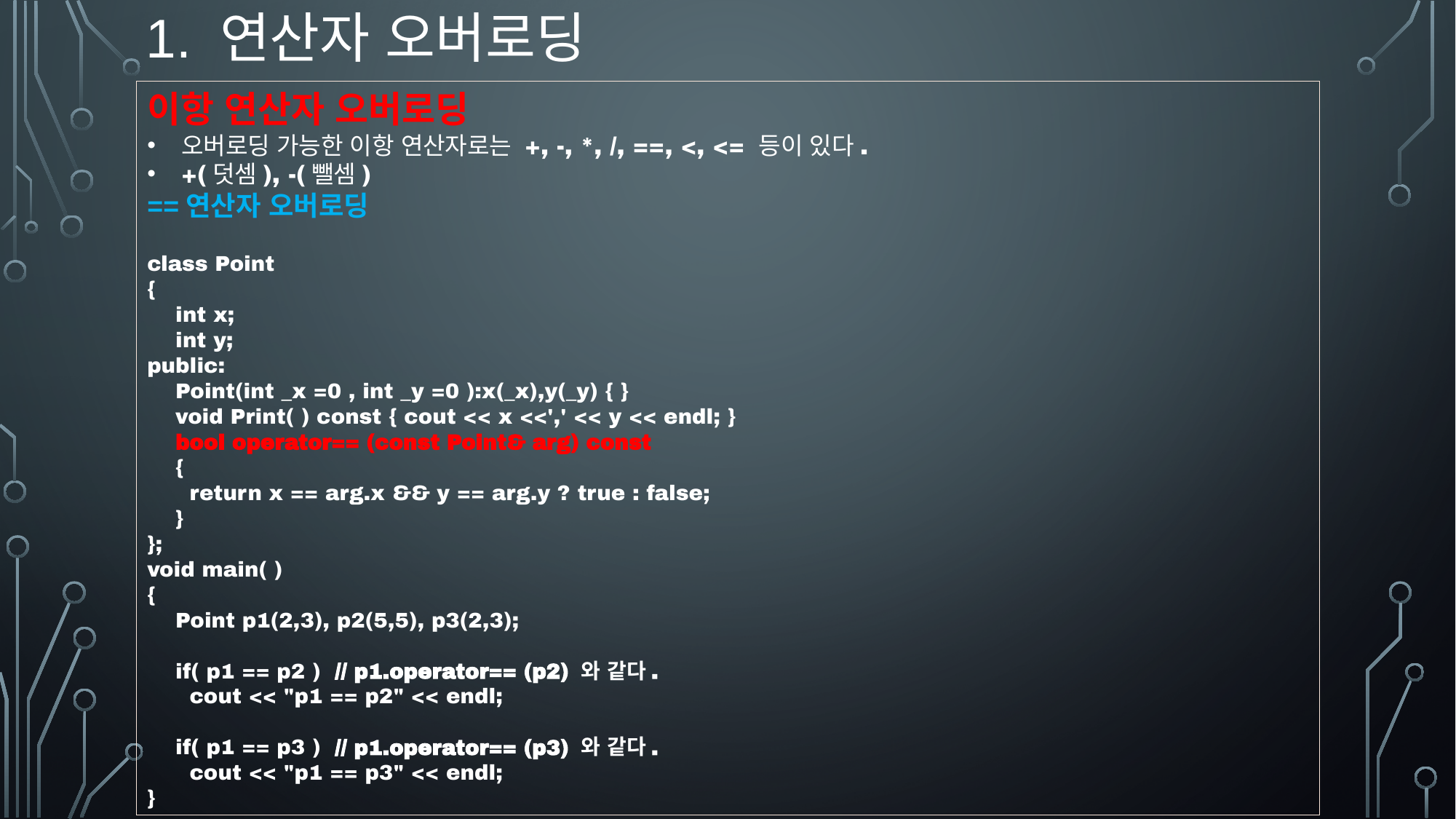

# 1. 연산자 오버로딩
이항 연산자 오버로딩
오버로딩 가능한 이항 연산자로는 +, -, *, /, ==, <, <= 등이 있다.
+(덧셈), -(뺄셈)
==연산자 오버로딩

class Point
{
    int x;
    int y;
public:
    Point(int _x =0 , int _y =0 ):x(_x),y(_y) { }
    void Print( ) const { cout << x <<',' << y << endl; }
    bool operator== (const Point& arg) const
    {
      return x == arg.x && y == arg.y ? true : false;
    }
};
void main( )
{
    Point p1(2,3), p2(5,5), p3(2,3);

    if( p1 == p2 )  // p1.operator== (p2) 와 같다.
      cout << "p1 == p2" << endl;

    if( p1 == p3 )  // p1.operator== (p3) 와 같다.
      cout << "p1 == p3" << endl;
}